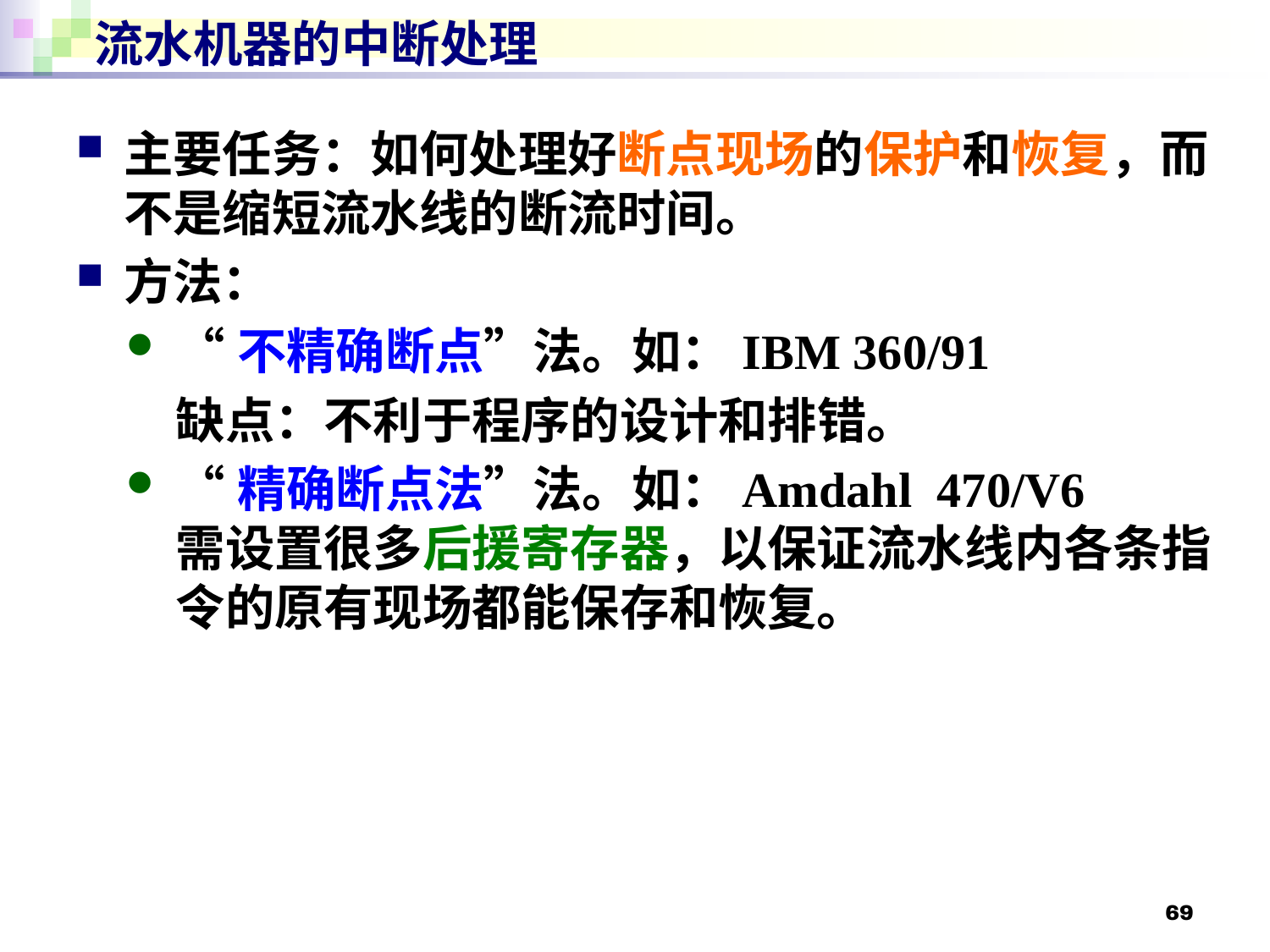

# 流水机器的中断处理
主要任务：如何处理好断点现场的保护和恢复，而不是缩短流水线的断流时间。
方法：
“不精确断点”法。如：IBM 360/91
缺点：不利于程序的设计和排错。
“精确断点法”法。如：Amdahl  470/V6
需设置很多后援寄存器，以保证流水线内各条指令的原有现场都能保存和恢复。
69